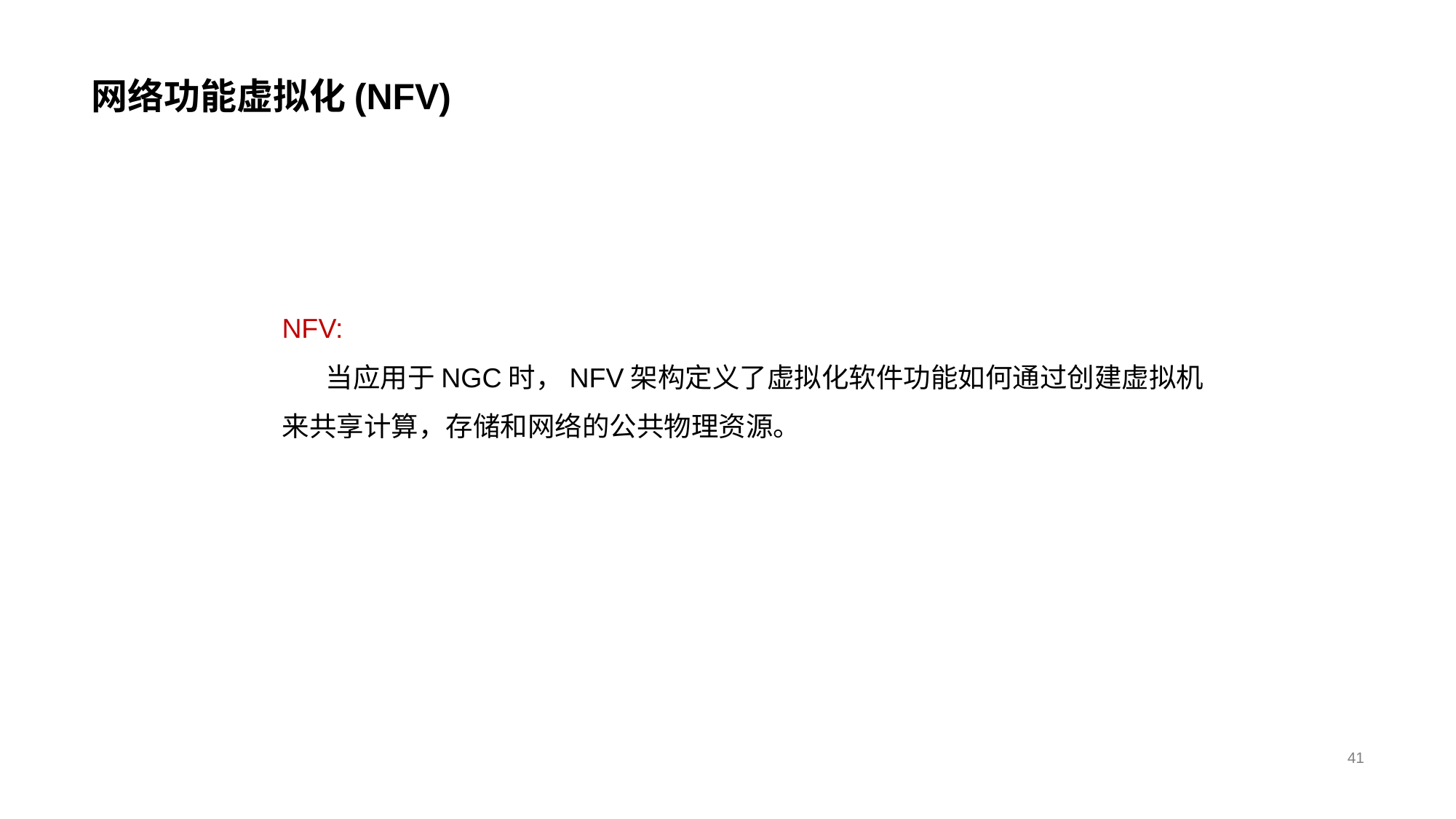

# 网络功能虚拟化(NFV)
NFV:
      当应用于NGC时，NFV架构定义了虚拟化软件功能如何通过创建虚拟机来共享计算，存储和网络的公共物理资源。
41